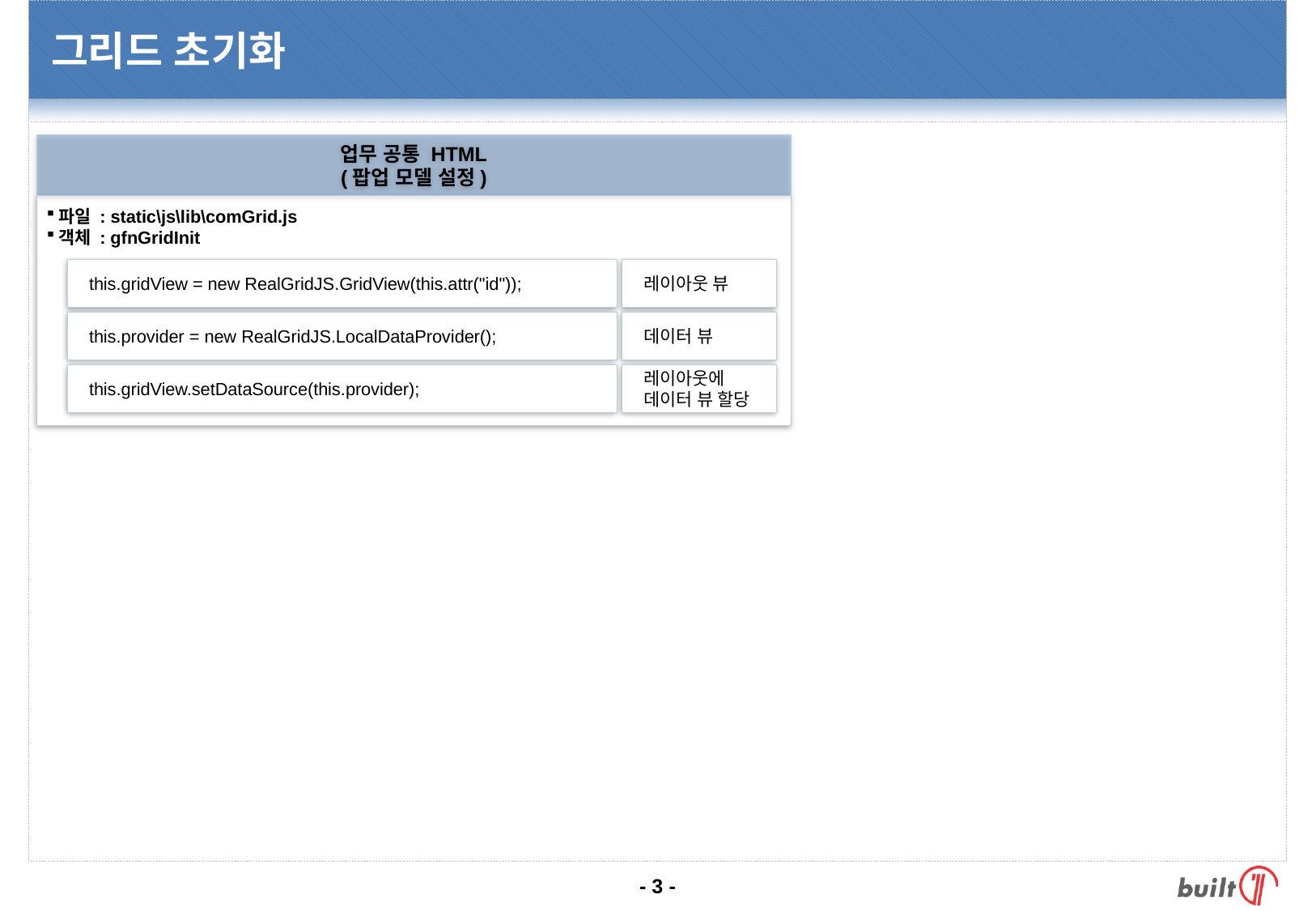

# 그리드 초기화
업무 공통 HTML
(팝업 모델 설정)
파일 : static\js\lib\comGrid.js
객체 : gfnGridInit

this.gridView = new RealGridJS.GridView(this.attr("id"));
레이아웃 뷰
this.provider = new RealGridJS.LocalDataProvider();
데이터 뷰
this.gridView.setDataSource(this.provider);
레이아웃에 데이터 뷰 할당